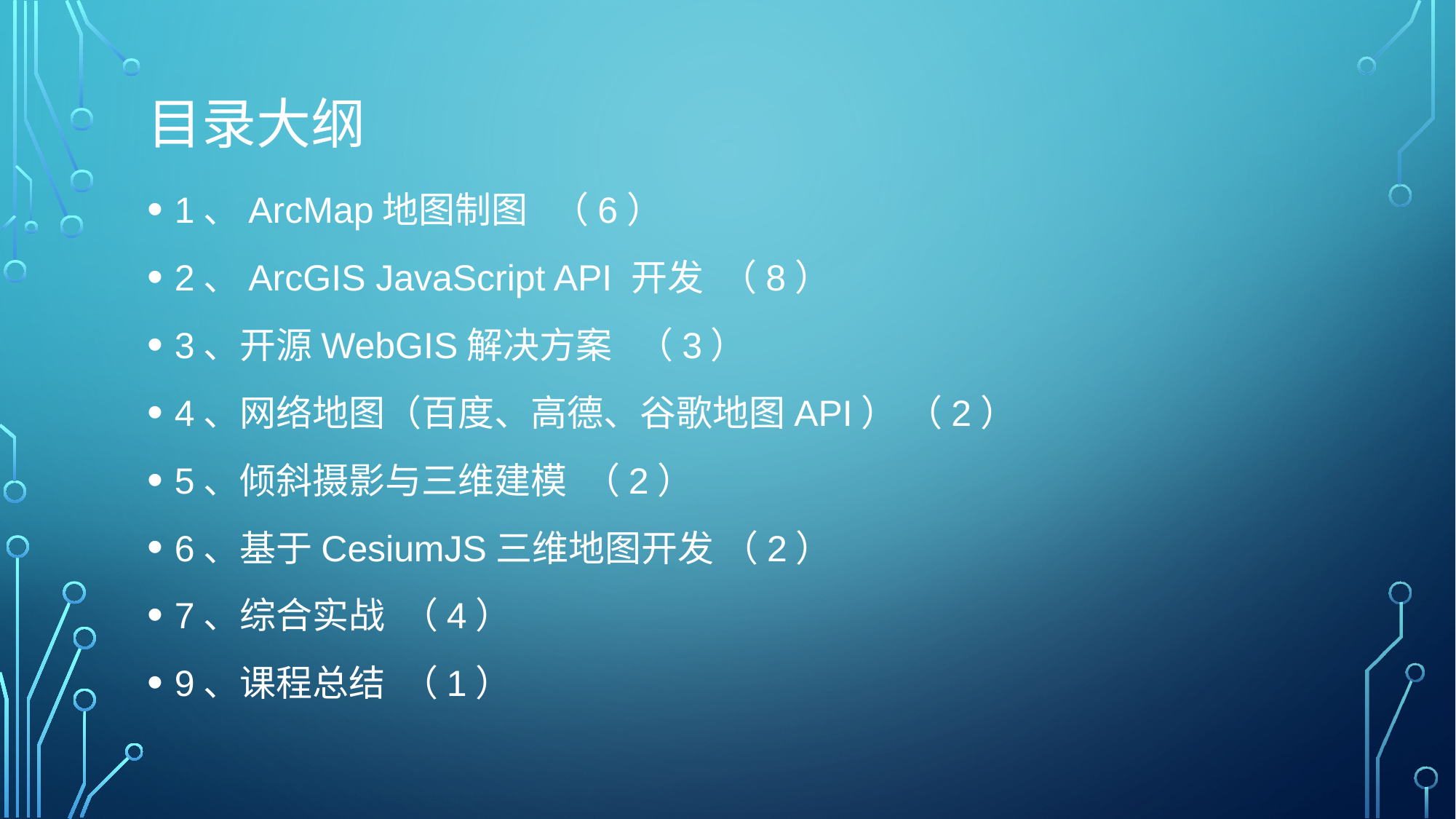

# 目录大纲
1、ArcMap地图制图   （6）
2、ArcGIS JavaScript API 开发  （8）
3、开源WebGIS解决方案   （3）
4、网络地图（百度、高德、谷歌地图API） （2）
5、倾斜摄影与三维建模  （2）
6、基于CesiumJS三维地图开发 （2）
7、综合实战  （4）
9、课程总结  （1）